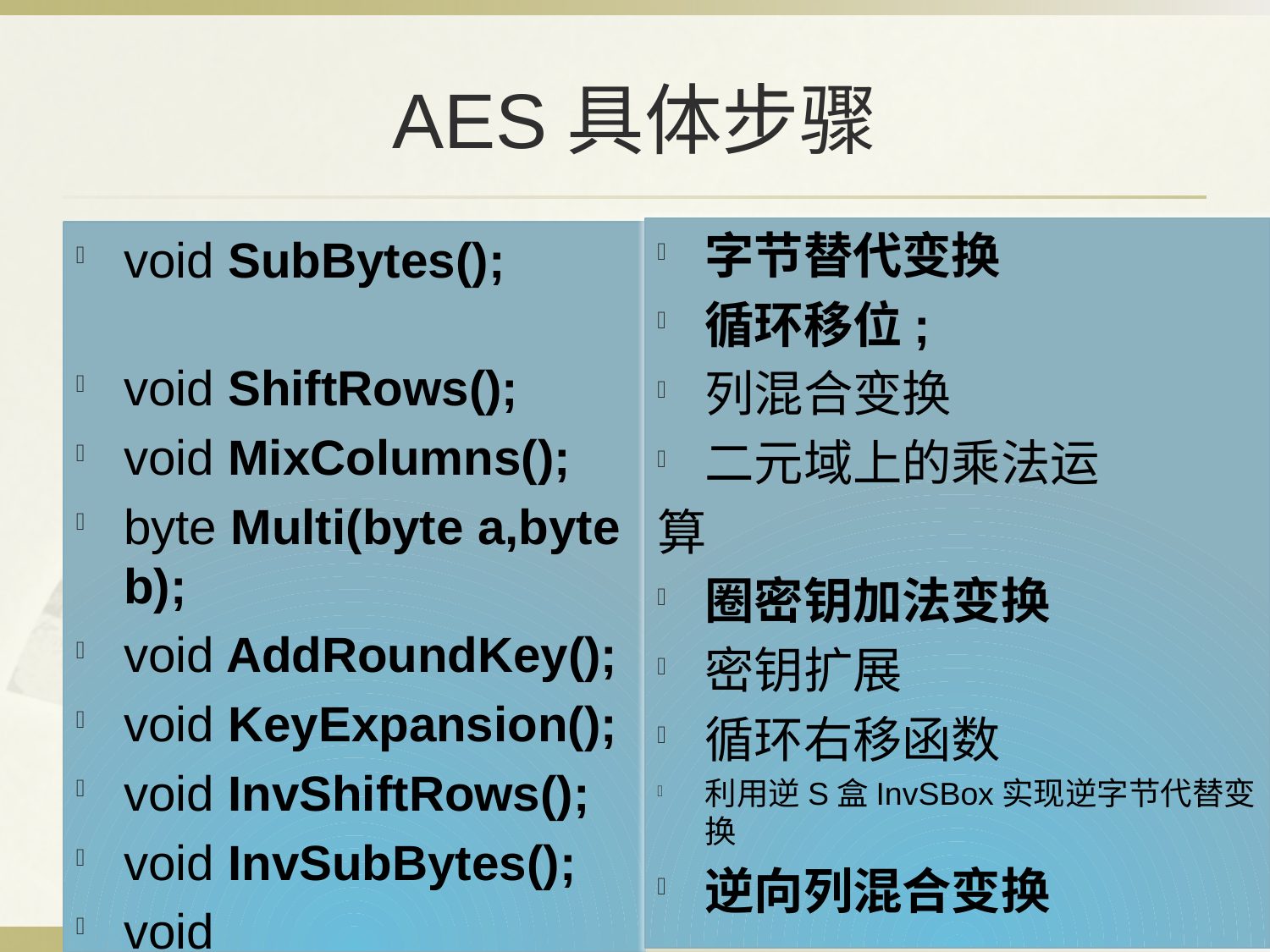

# AES具体步骤
字节替代变换
循环移位;
列混合变换
二元域上的乘法运
算
圈密钥加法变换
密钥扩展
循环右移函数
利用逆S盒InvSBox实现逆字节代替变换
逆向列混合变换

void SubBytes();
void ShiftRows();
void MixColumns();
byte Multi(byte a,byte b);
void AddRoundKey();
void KeyExpansion();
void InvShiftRows();
void InvSubBytes();
void InvMixColumns();